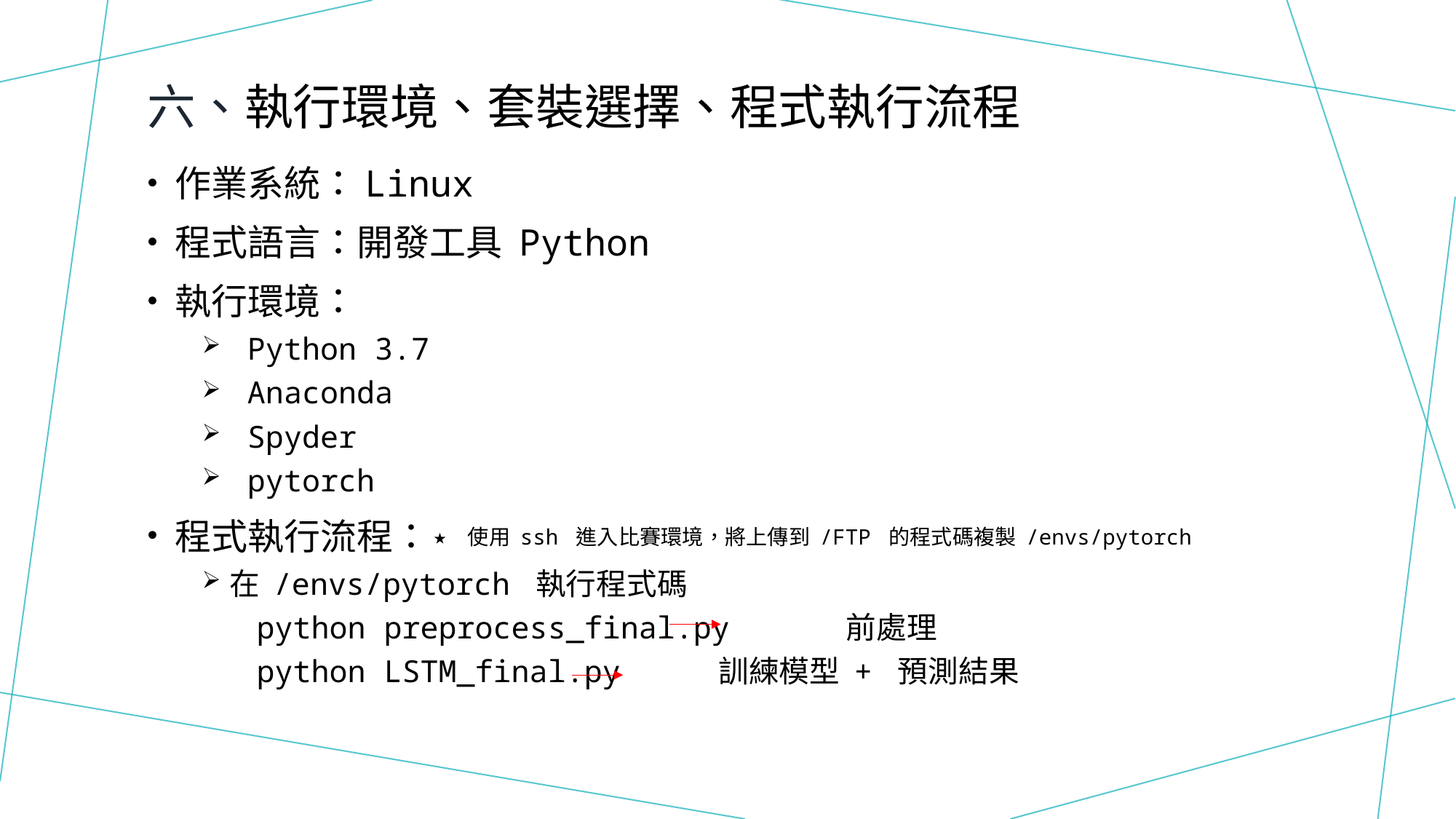

# 六、執行環境、套裝選擇、程式執行流程
作業系統：Linux
程式語言：開發工具 Python
執行環境：
 Python 3.7
 Anaconda
 Spyder
 pytorch
程式執行流程：
在 /envs/pytorch 執行程式碼
python preprocess_final.py      前處理
python LSTM_final.py     訓練模型 + 預測結果

使用 ssh 進入比賽環境，將上傳到 /FTP 的程式碼複製 /envs/pytorch